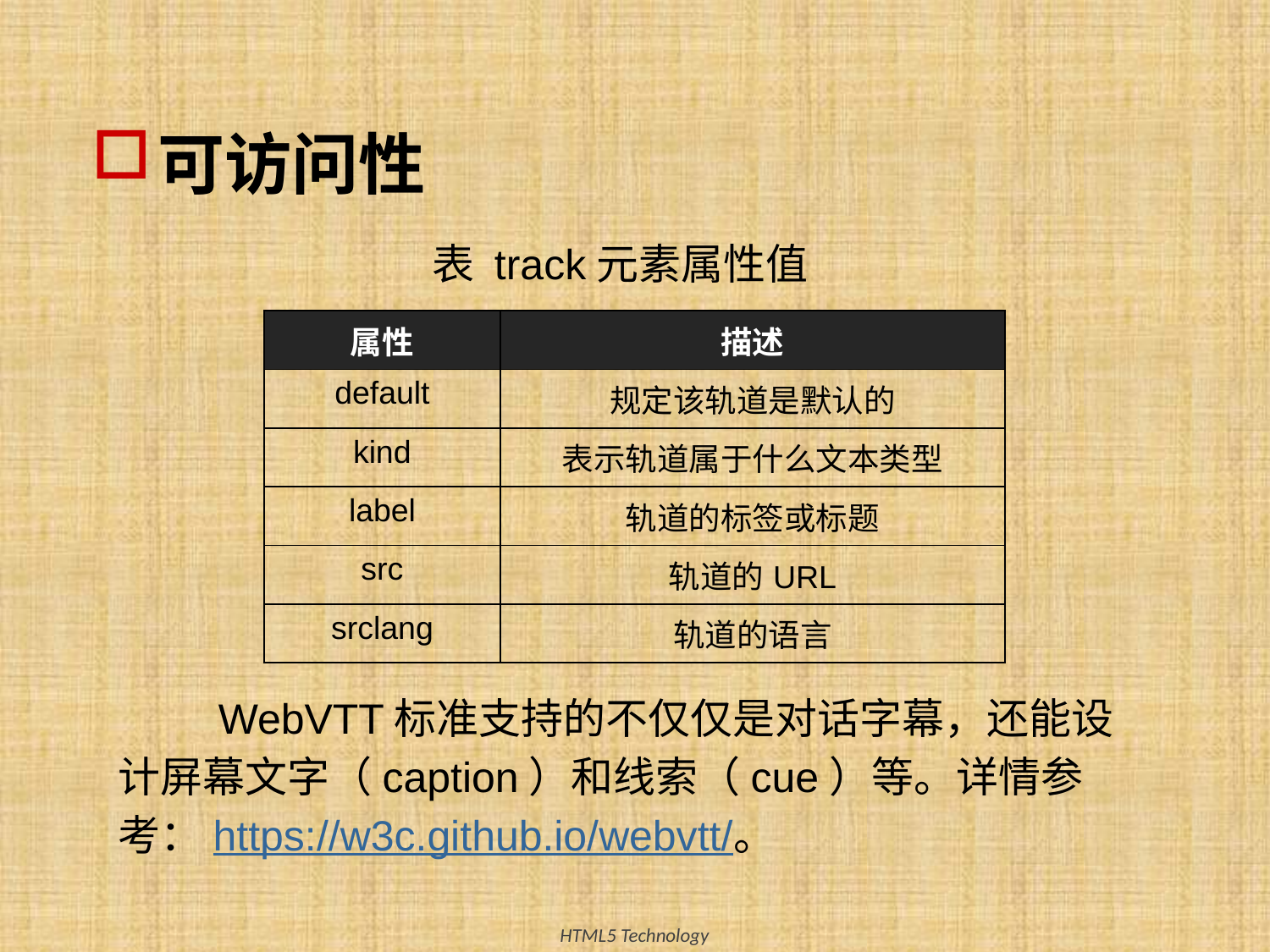

# 可访问性
表 track元素属性值
| 属性 | 描述 |
| --- | --- |
| default | 规定该轨道是默认的 |
| kind | 表示轨道属于什么文本类型 |
| label | 轨道的标签或标题 |
| src | 轨道的URL |
| srclang | 轨道的语言 |
WebVTT标准支持的不仅仅是对话字幕，还能设计屏幕文字（caption）和线索（cue）等。详情参考：https://w3c.github.io/webvtt/。
23
HTML5 Technology